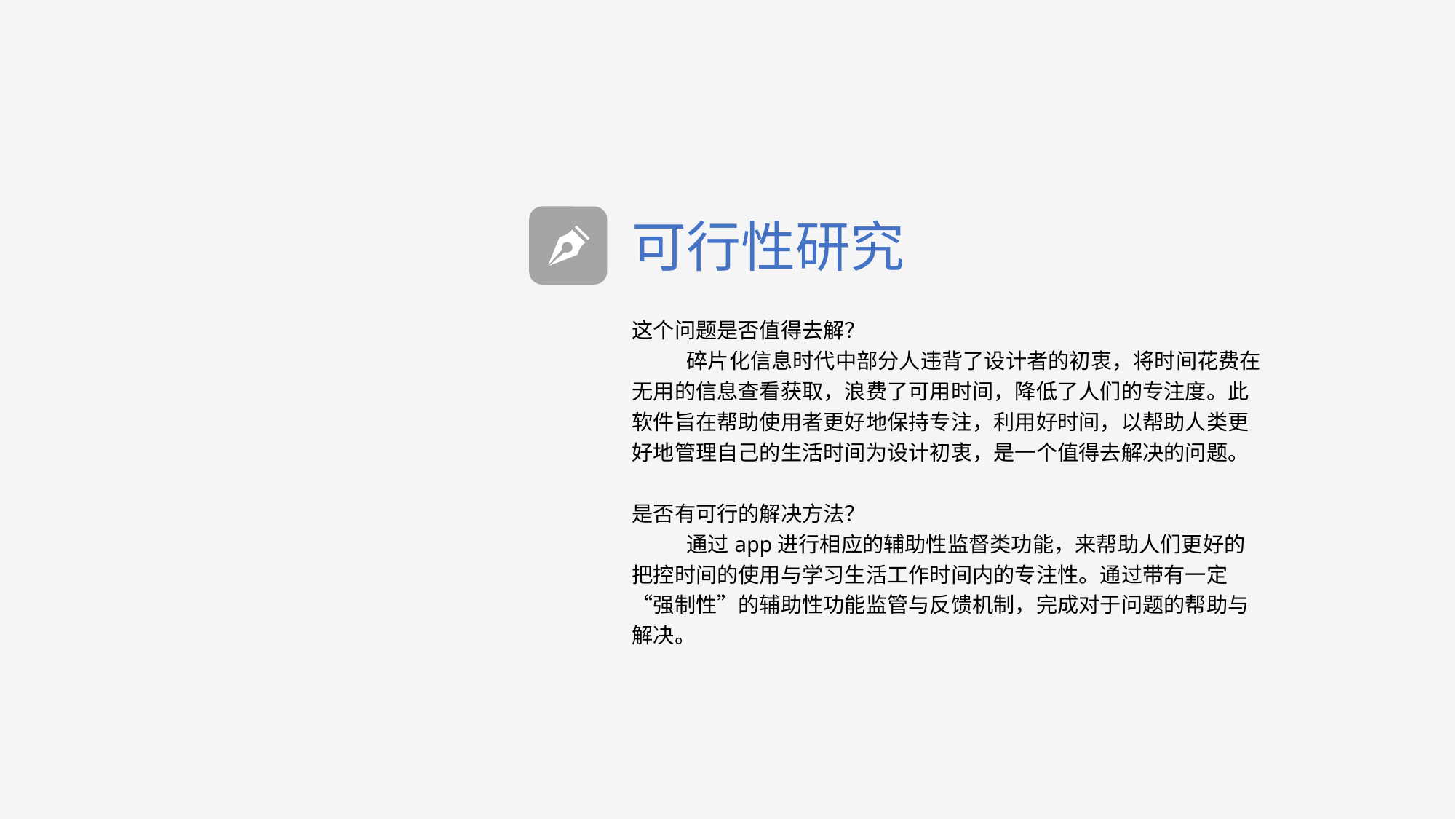

可行性研究
这个问题是否值得去解？
碎片化信息时代中部分人违背了设计者的初衷，将时间花费在无用的信息查看获取，浪费了可用时间，降低了人们的专注度。此软件旨在帮助使用者更好地保持专注，利用好时间，以帮助人类更好地管理自己的生活时间为设计初衷，是一个值得去解决的问题。

是否有可行的解决方法？
通过app进行相应的辅助性监督类功能，来帮助人们更好的把控时间的使用与学习生活工作时间内的专注性。通过带有一定“强制性”的辅助性功能监管与反馈机制，完成对于问题的帮助与解决。